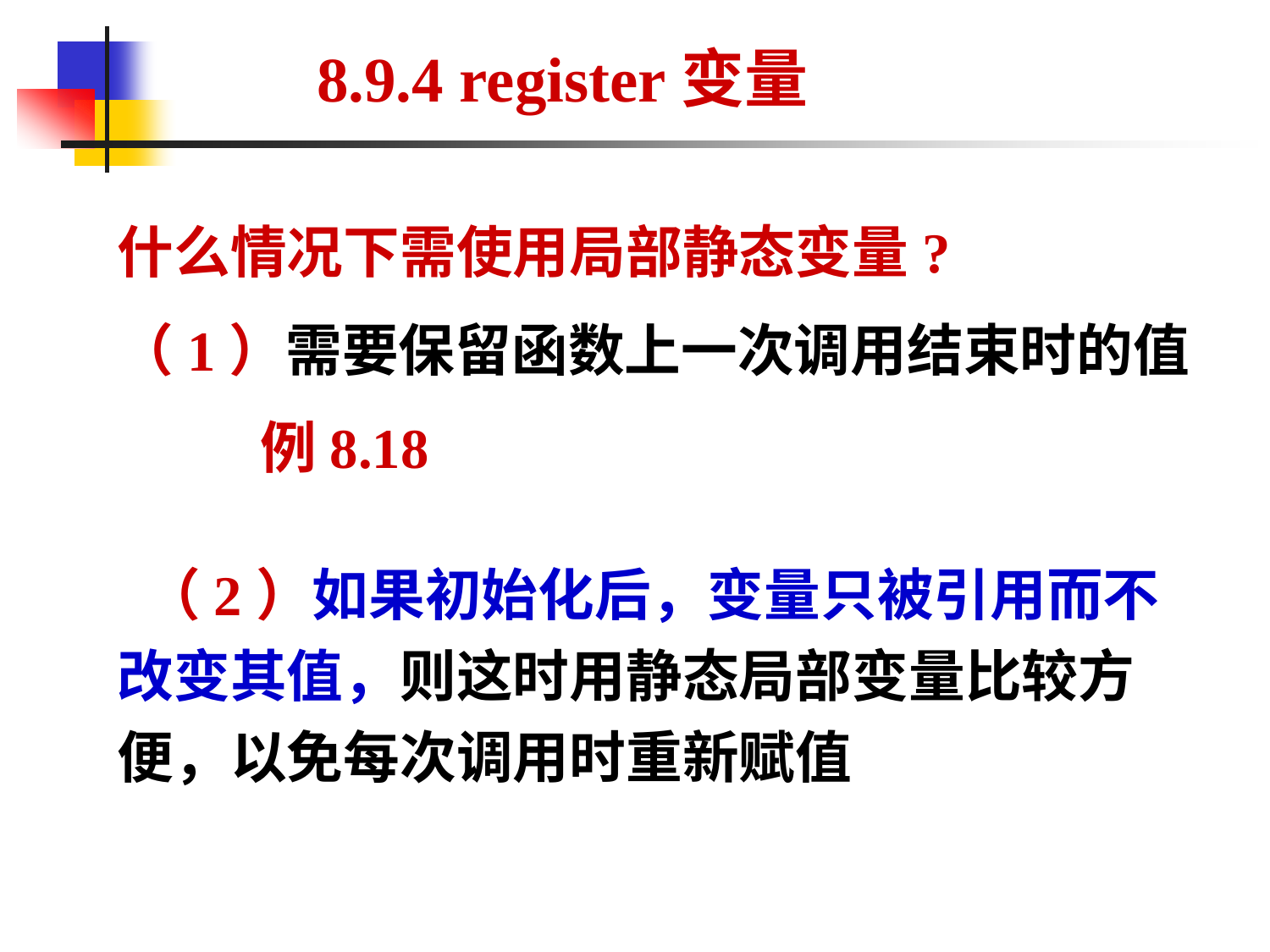

8.9.4 register变量
什么情况下需使用局部静态变量?
（1）需要保留函数上一次调用结束时的值
          例8.18

 （2）如果初始化后，变量只被引用而不改变其值，则这时用静态局部变量比较方便，以免每次调用时重新赋值